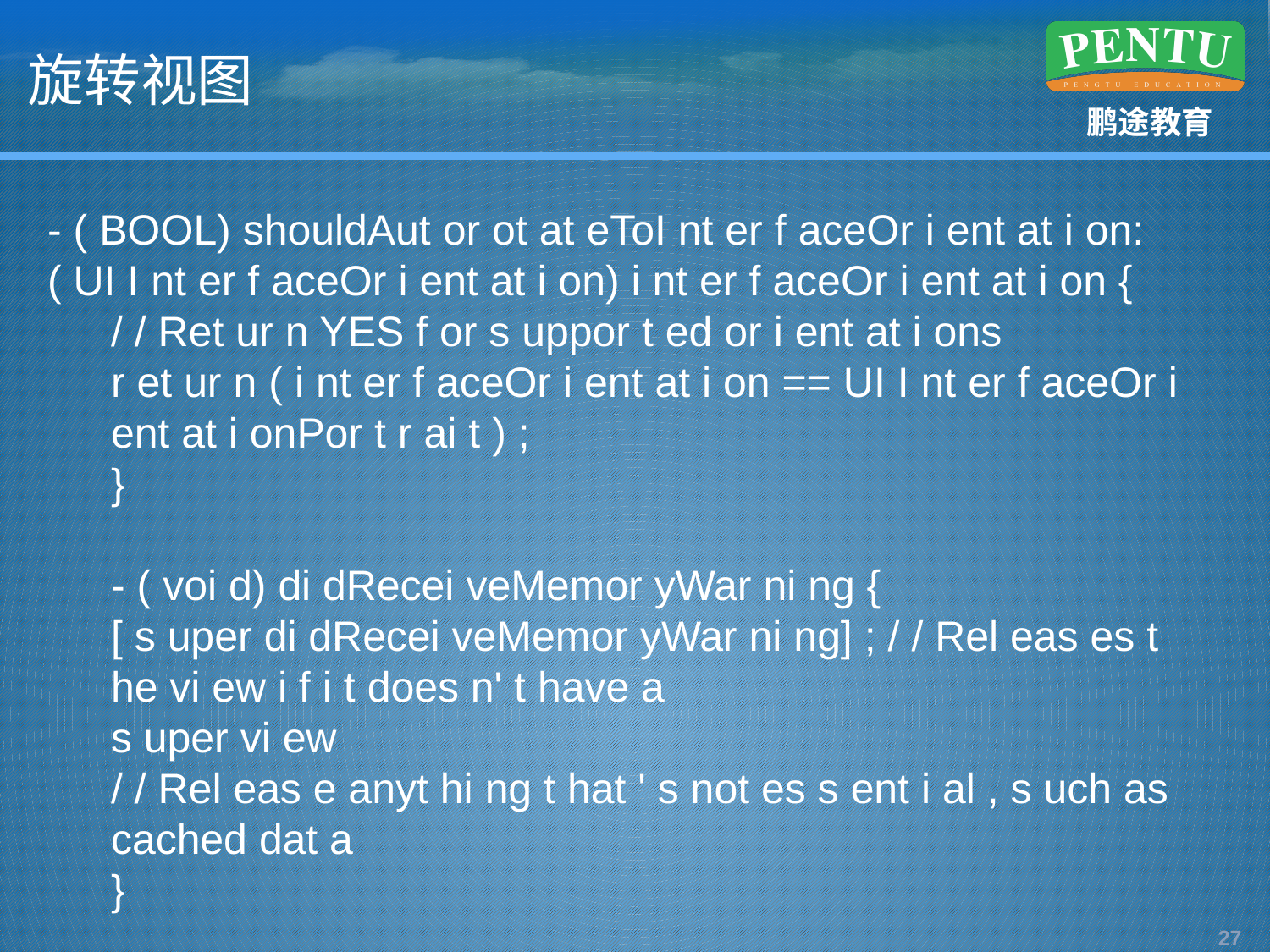

# 旋转视图
- ( BOOL) shouldAut or ot at eToI nt er f aceOr i ent at i on:
( UI I nt er f aceOr i ent at i on) i nt er f aceOr i ent at i on {
/ / Ret ur n YES f or s uppor t ed or i ent at i ons
r et ur n ( i nt er f aceOr i ent at i on == UI I nt er f aceOr i ent at i onPor t r ai t ) ;
}

- ( voi d) di dRecei veMemor yWar ni ng {
[ s uper di dRecei veMemor yWar ni ng] ; / / Rel eas es t he vi ew i f i t does n' t have a
s uper vi ew
/ / Rel eas e anyt hi ng t hat ' s not es s ent i al , s uch as cached dat a
}
27